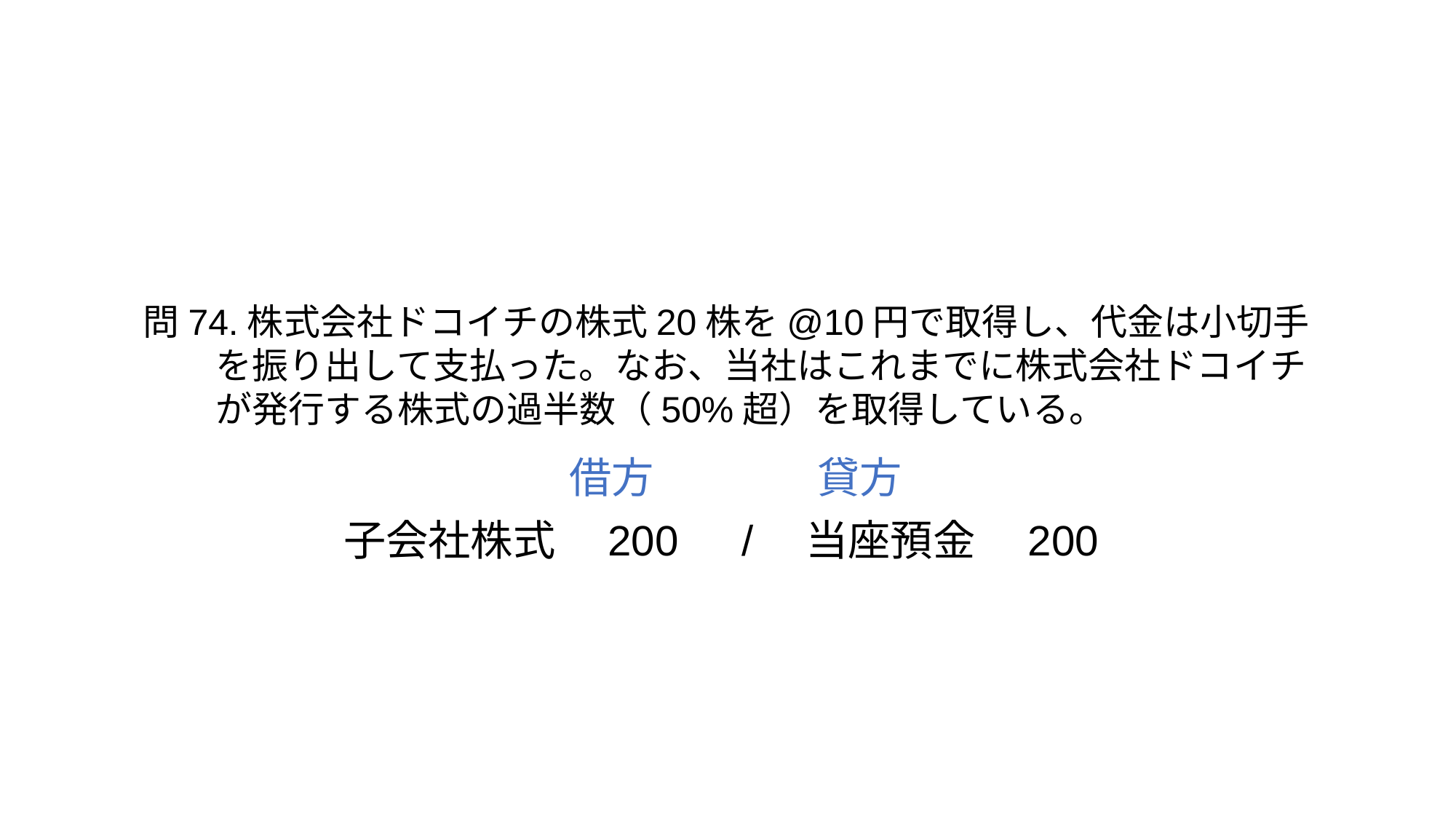

問74.株式会社ドコイチの株式20株を@10円で取得し、代金は小切手
　　を振り出して支払った。なお、当社はこれまでに株式会社ドコイチ
　　が発行する株式の過半数（50%超）を取得している。
借方
貸方
子会社株式　200　/　当座預金　200